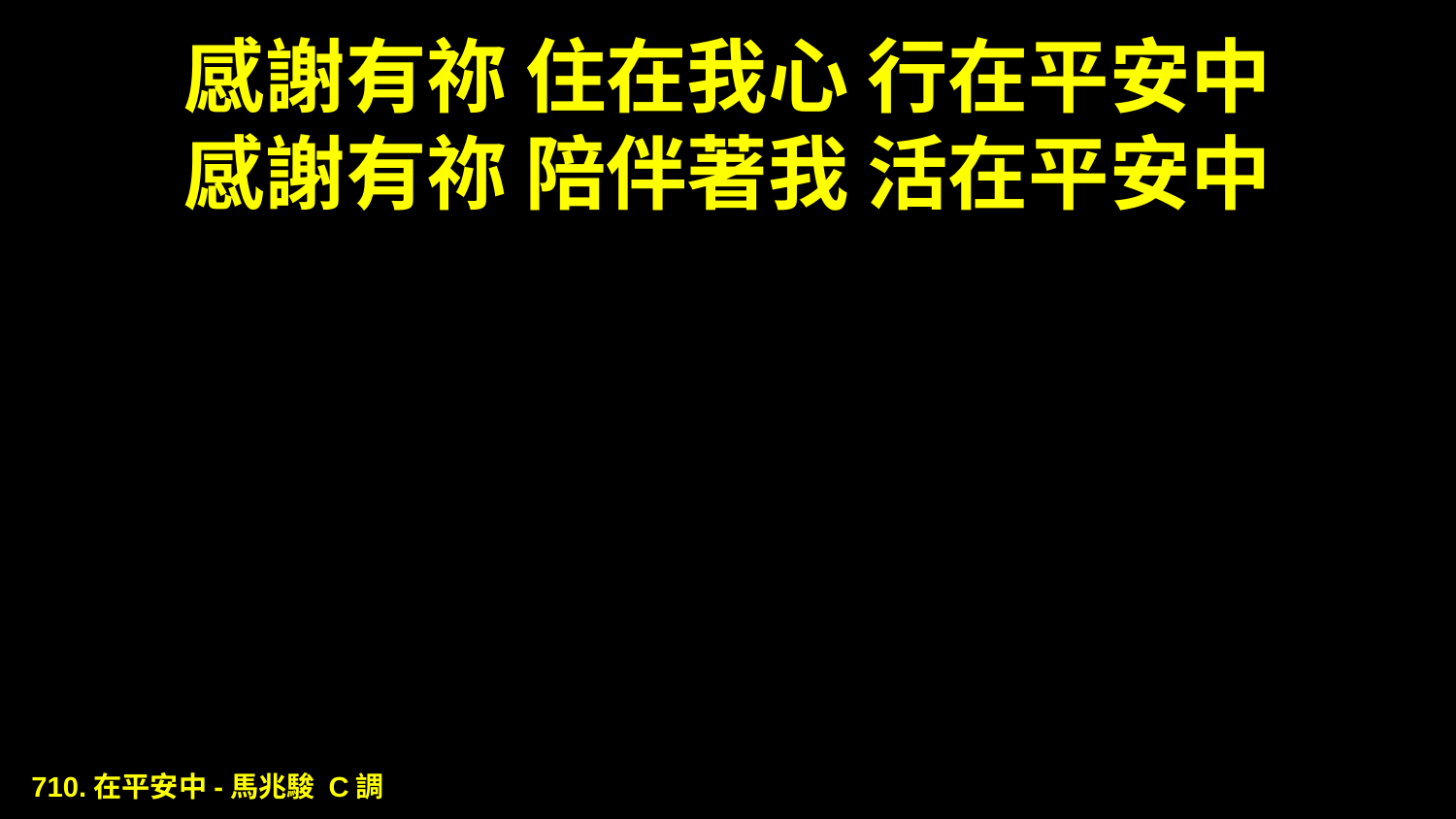

# 感謝有祢 住在我心 行在平安中 感謝有祢 陪伴著我 活在平安中
710.在平安中-馬兆駿 C調